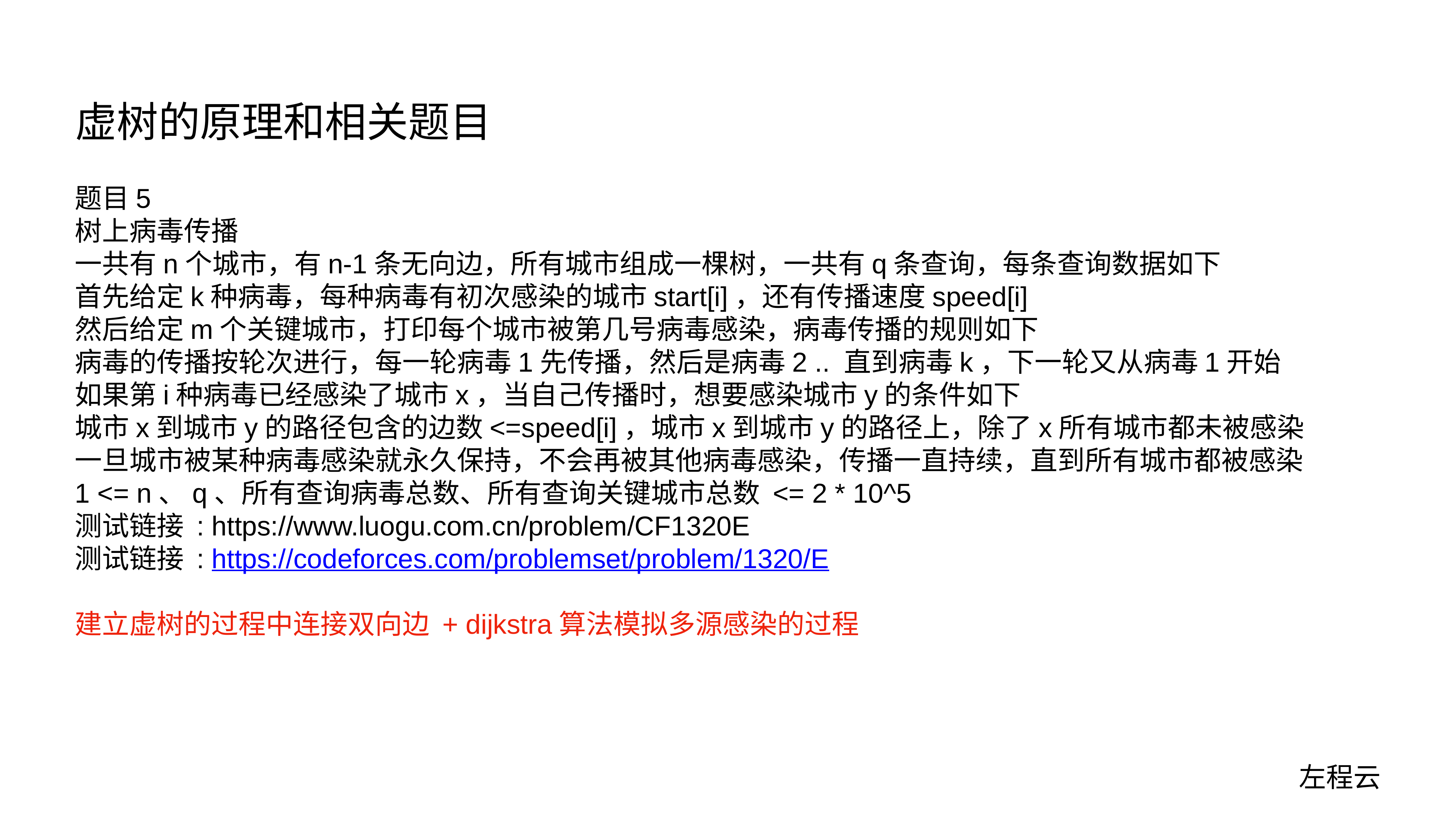

# 虚树的原理和相关题目
题目5
树上病毒传播
一共有n个城市，有n-1条无向边，所有城市组成一棵树，一共有q条查询，每条查询数据如下
首先给定k种病毒，每种病毒有初次感染的城市start[i]，还有传播速度speed[i]
然后给定m个关键城市，打印每个城市被第几号病毒感染，病毒传播的规则如下
病毒的传播按轮次进行，每一轮病毒1先传播，然后是病毒2 .. 直到病毒k，下一轮又从病毒1开始
如果第i种病毒已经感染了城市x，当自己传播时，想要感染城市y的条件如下
城市x到城市y的路径包含的边数<=speed[i]，城市x到城市y的路径上，除了x所有城市都未被感染
一旦城市被某种病毒感染就永久保持，不会再被其他病毒感染，传播一直持续，直到所有城市都被感染
1 <= n、q、所有查询病毒总数、所有查询关键城市总数 <= 2 * 10^5
测试链接 : https://www.luogu.com.cn/problem/CF1320E
测试链接 : https://codeforces.com/problemset/problem/1320/E

建立虚树的过程中连接双向边 + dijkstra算法模拟多源感染的过程
左程云